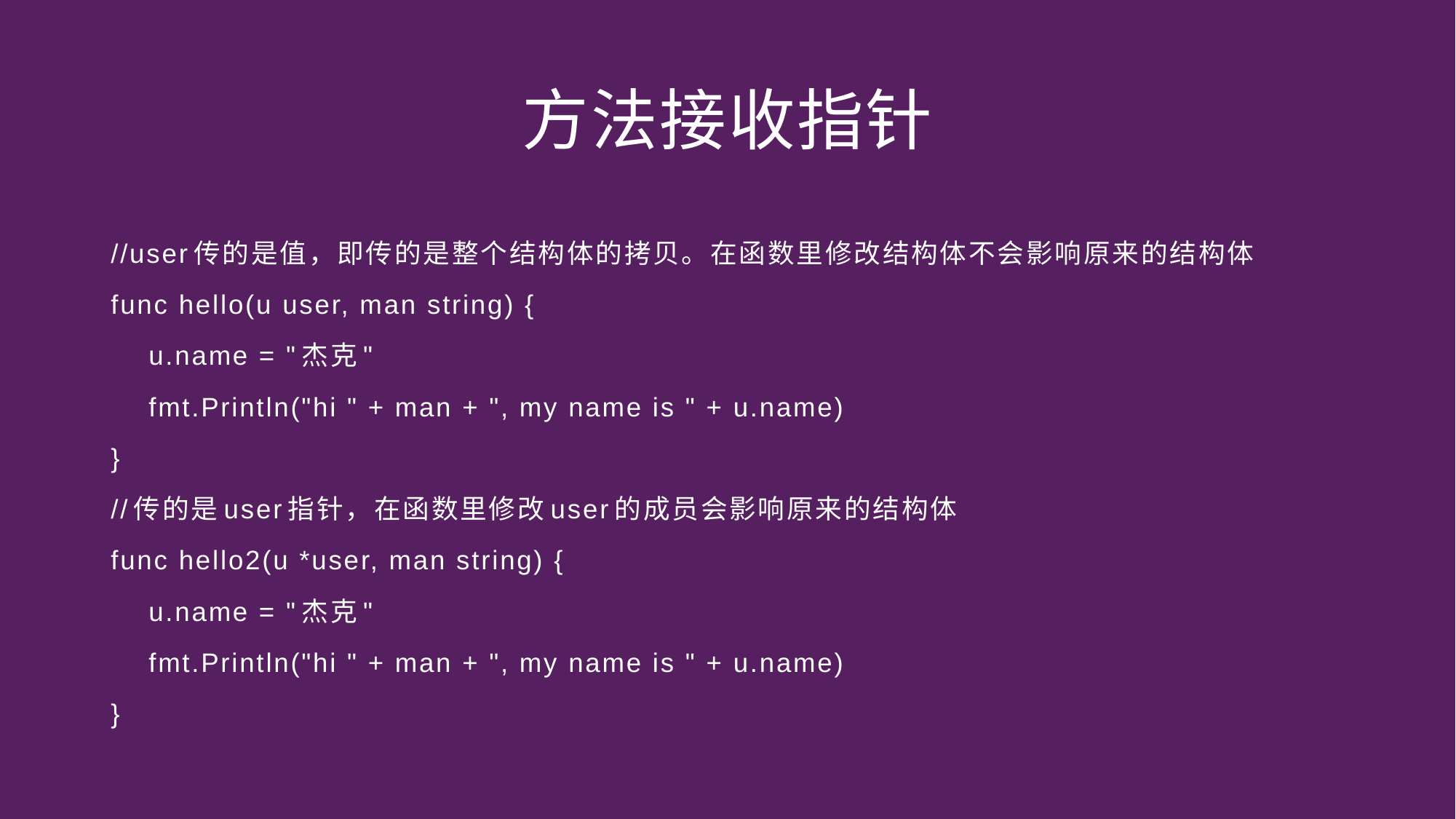

# 方法接收指针
//user传的是值，即传的是整个结构体的拷贝。在函数里修改结构体不会影响原来的结构体
func hello(u user, man string) {
    u.name = "杰克"
    fmt.Println("hi " + man + ", my name is " + u.name)
}
//传的是user指针，在函数里修改user的成员会影响原来的结构体
func hello2(u *user, man string) {
    u.name = "杰克"
    fmt.Println("hi " + man + ", my name is " + u.name)
}